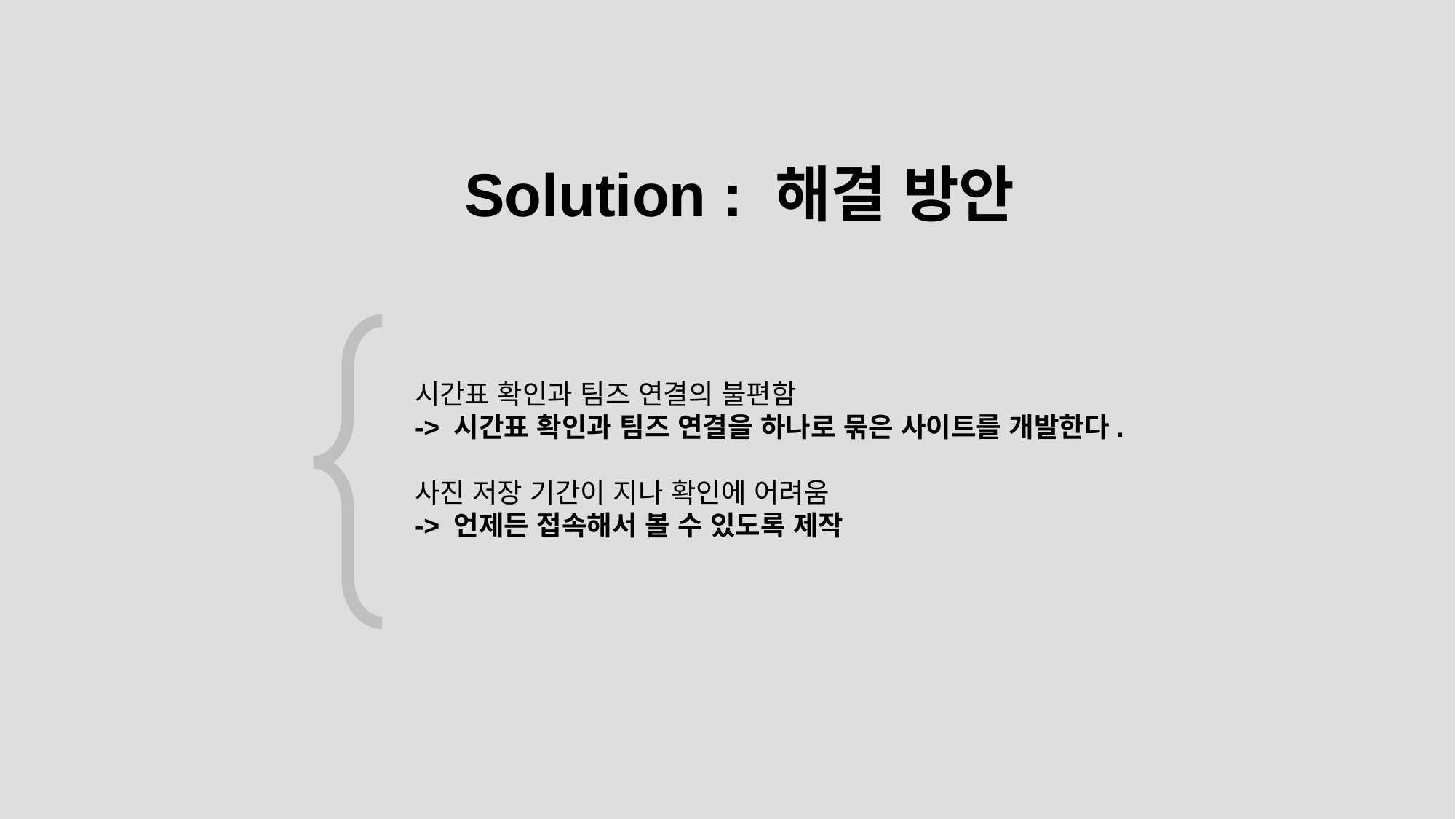

Solution : 해결 방안

시간표 확인과 팀즈 연결의 불편함
-> 시간표 확인과 팀즈 연결을 하나로 묶은 사이트를 개발한다.

사진 저장 기간이 지나 확인에 어려움
-> 언제든 접속해서 볼 수 있도록 제작